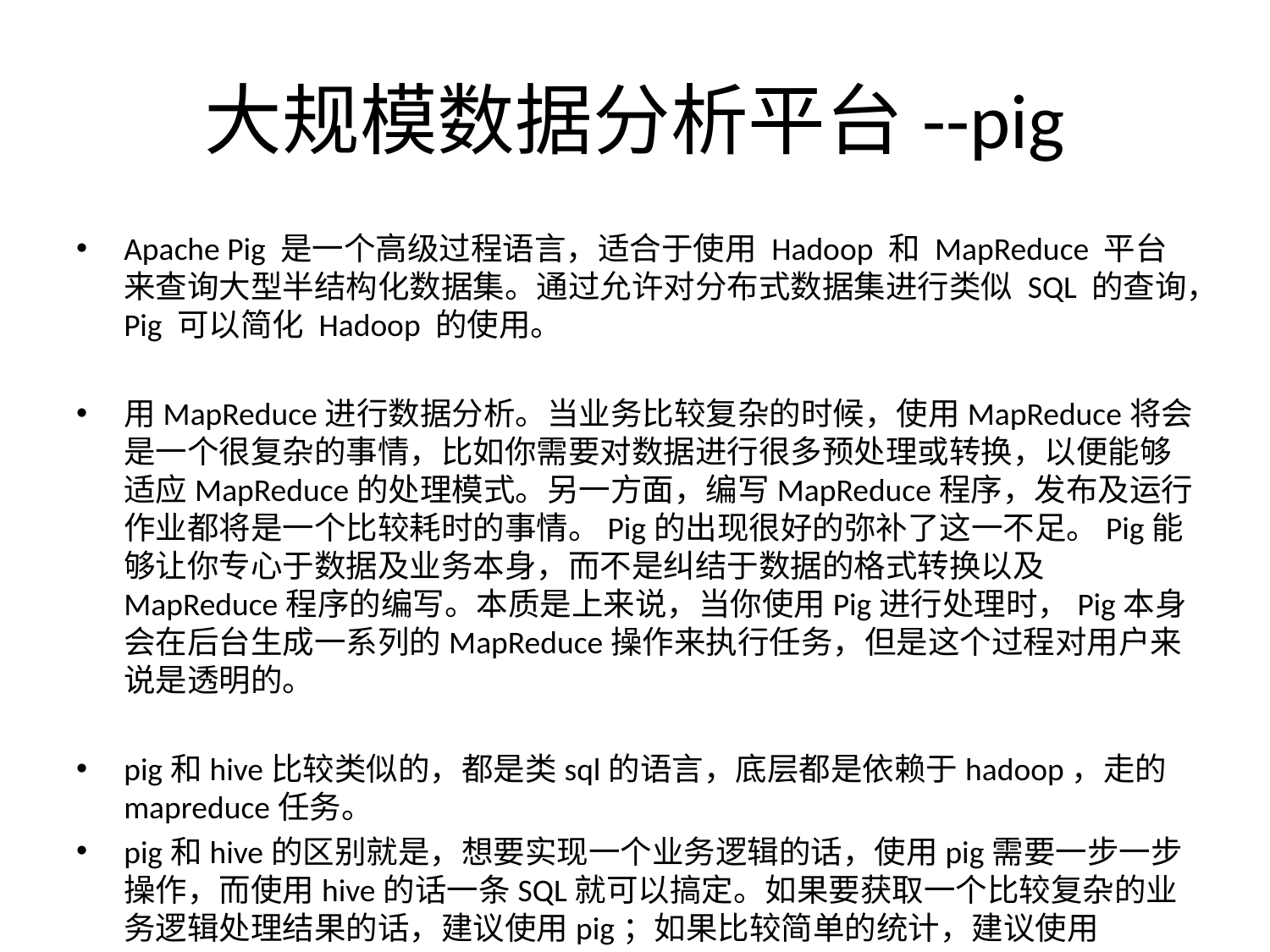

# 大规模数据分析平台--pig
Apache Pig 是一个高级过程语言，适合于使用 Hadoop 和 MapReduce 平台来查询大型半结构化数据集。通过允许对分布式数据集进行类似 SQL 的查询，Pig 可以简化 Hadoop 的使用。

用MapReduce进行数据分析。当业务比较复杂的时候，使用MapReduce将会是一个很复杂的事情，比如你需要对数据进行很多预处理或转换，以便能够适应MapReduce的处理模式。另一方面，编写MapReduce程序，发布及运行作业都将是一个比较耗时的事情。Pig的出现很好的弥补了这一不足。Pig能够让你专心于数据及业务本身，而不是纠结于数据的格式转换以及MapReduce程序的编写。本质是上来说，当你使用Pig进行处理时，Pig本身会在后台生成一系列的MapReduce操作来执行任务，但是这个过程对用户来说是透明的。

pig和hive比较类似的，都是类sql的语言，底层都是依赖于hadoop，走的mapreduce任务。
pig和hive的区别就是，想要实现一个业务逻辑的话，使用pig需要一步一步操作，而使用hive的话一条SQL就可以搞定。如果要获取一个比较复杂的业务逻辑处理结果的话，建议使用pig；如果比较简单的统计，建议使用Hive。